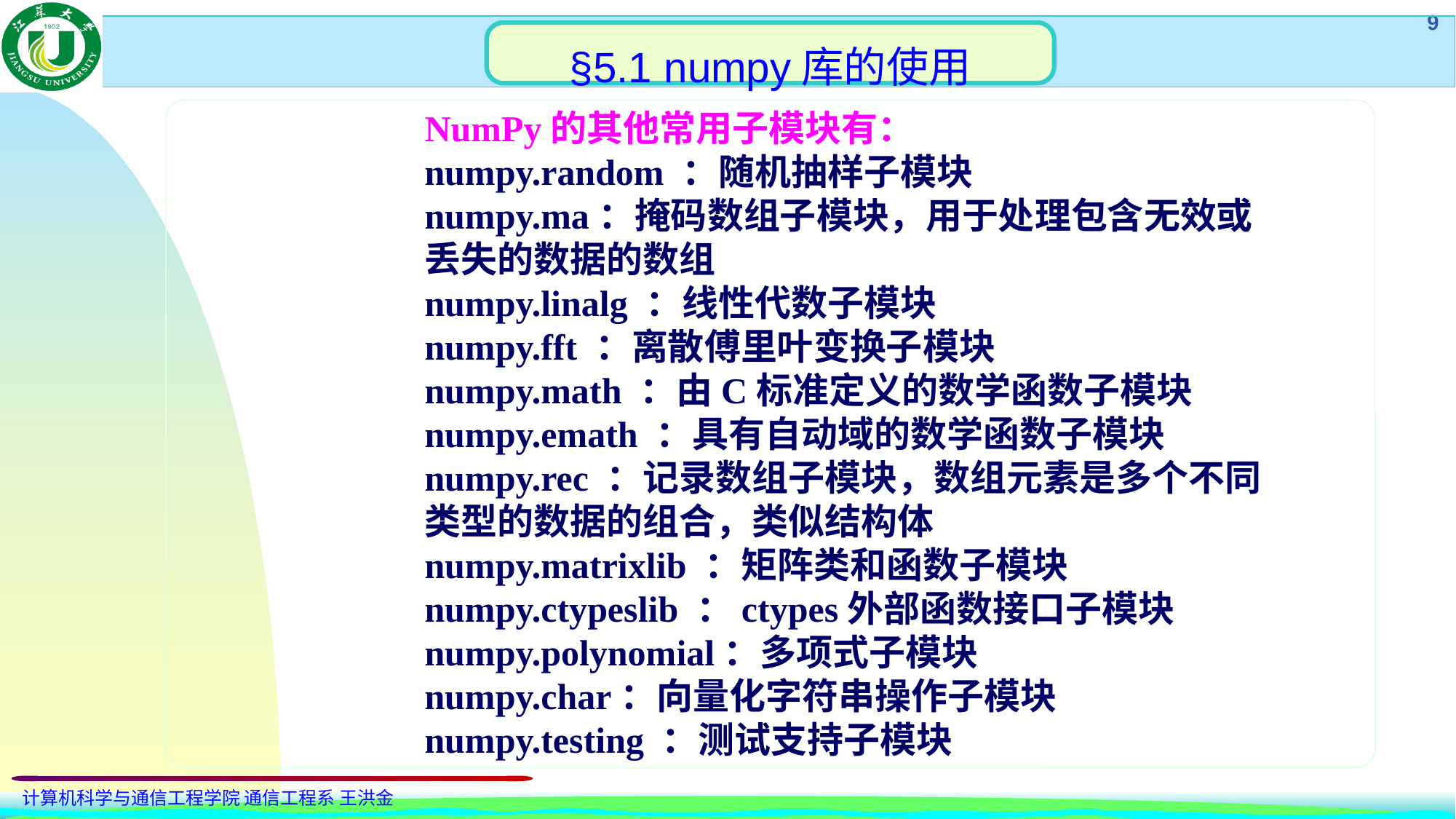

§5.1 numpy库的使用
NumPy的其他常用子模块有：
numpy.random ：随机抽样子模块
numpy.ma：掩码数组子模块，用于处理包含无效或丢失的数据的数组
numpy.linalg ：线性代数子模块
numpy.fft ：离散傅里叶变换子模块
numpy.math ：由C标准定义的数学函数子模块
numpy.emath ：具有自动域的数学函数子模块
numpy.rec ：记录数组子模块，数组元素是多个不同类型的数据的组合，类似结构体
numpy.matrixlib ：矩阵类和函数子模块
numpy.ctypeslib ：ctypes外部函数接口子模块
numpy.polynomial：多项式子模块
numpy.char：向量化字符串操作子模块
numpy.testing ：测试支持子模块